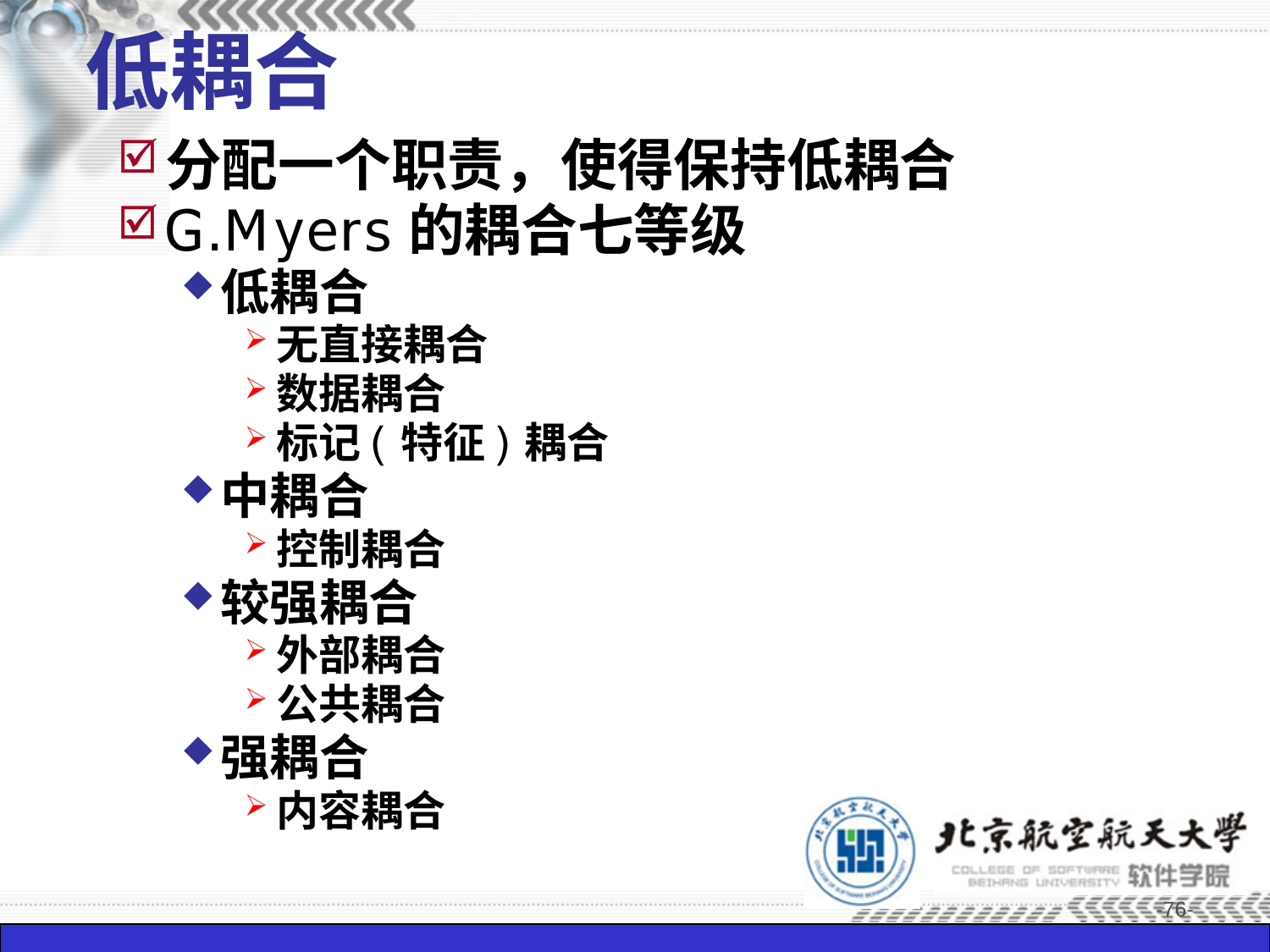

# 低耦合
分配一个职责，使得保持低耦合
G.Myers的耦合七等级
低耦合
无直接耦合
数据耦合
标记(特征)耦合
中耦合
控制耦合
较强耦合
外部耦合
公共耦合
强耦合
内容耦合
-76-